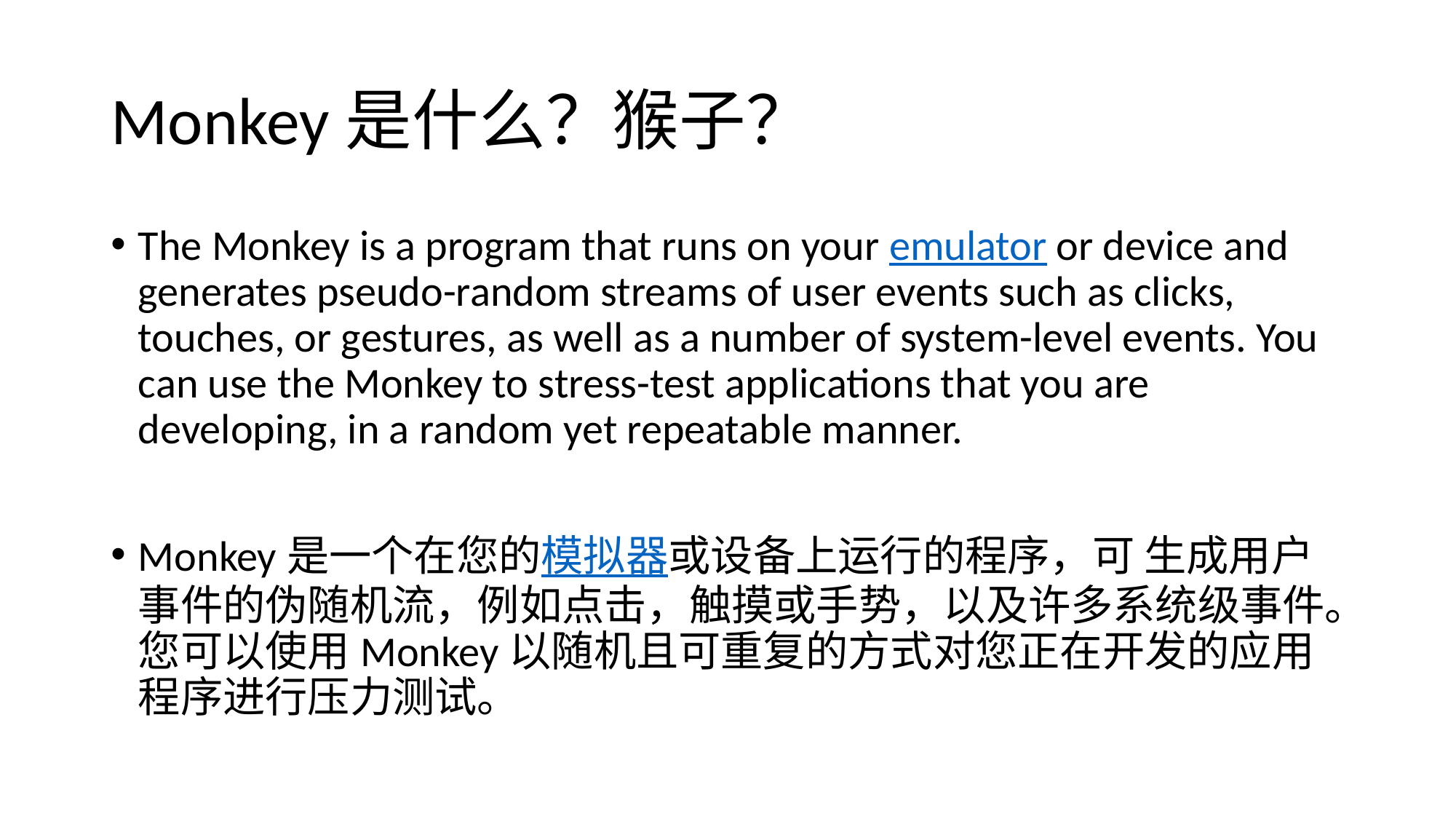

# Monkey是什么？猴子？
The Monkey is a program that runs on your emulator or device and generates pseudo-random streams of user events such as clicks, touches, or gestures, as well as a number of system-level events. You can use the Monkey to stress-test applications that you are developing, in a random yet repeatable manner.

Monkey是一个在您的模拟器或设备上运行的程序，可 生成用户事件的伪随机流，例如点击，触摸或手势，以及许多系统级事件。您可以使用Monkey以随机且可重复的方式对您正在开发的应用程序进行压力测试。